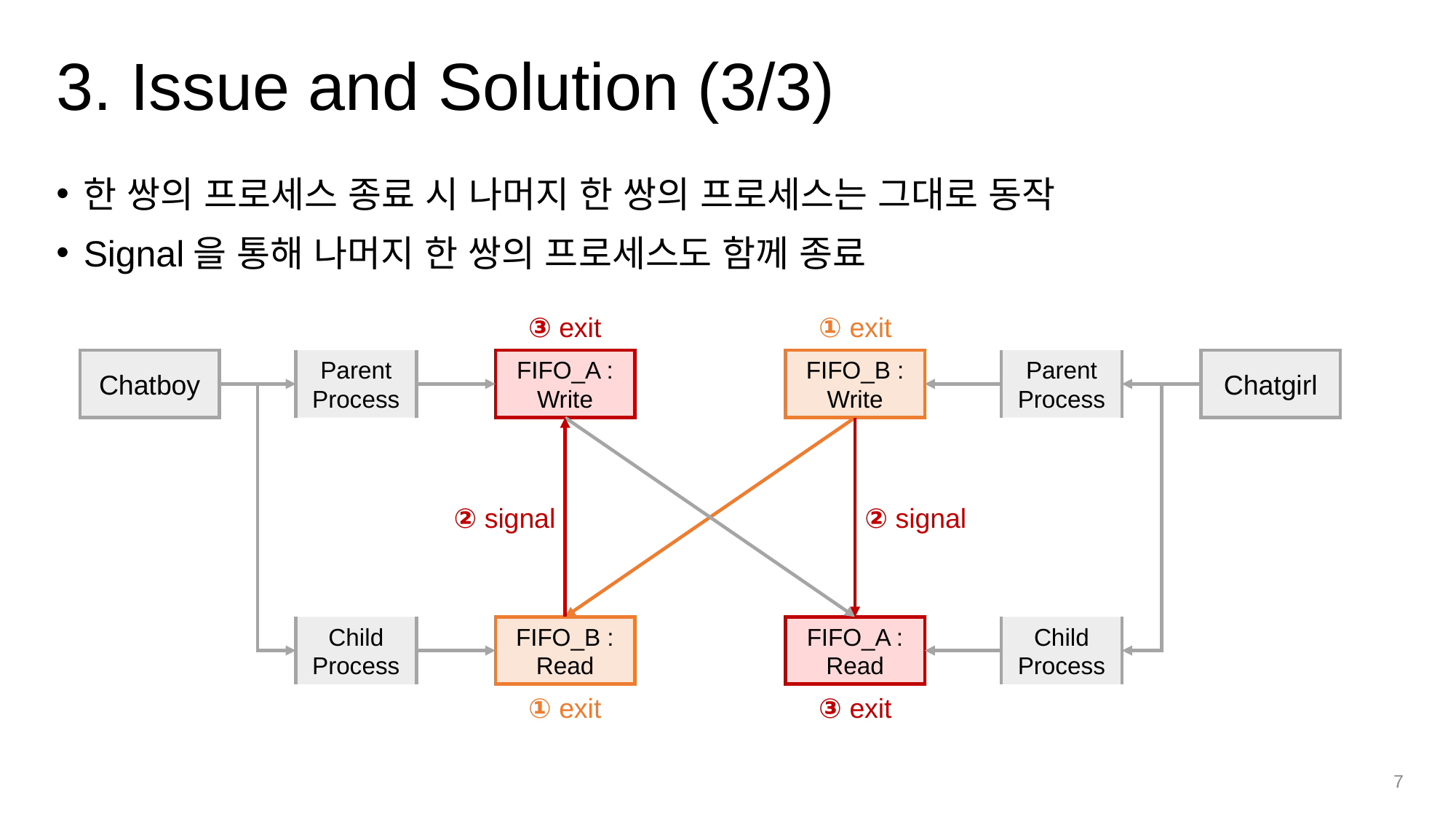

# 3. Issue and Solution (3/3)
한 쌍의 프로세스 종료 시 나머지 한 쌍의 프로세스는 그대로 동작
Signal을 통해 나머지 한 쌍의 프로세스도 함께 종료
① exit
③ exit
Parent Process
Chatgirl
Chatboy
Parent Process
FIFO_A : Write
FIFO_B : Write
② signal
② signal
FIFO_B : Read
FIFO_A : Read
Child Process
Child Process
① exit
③ exit
7